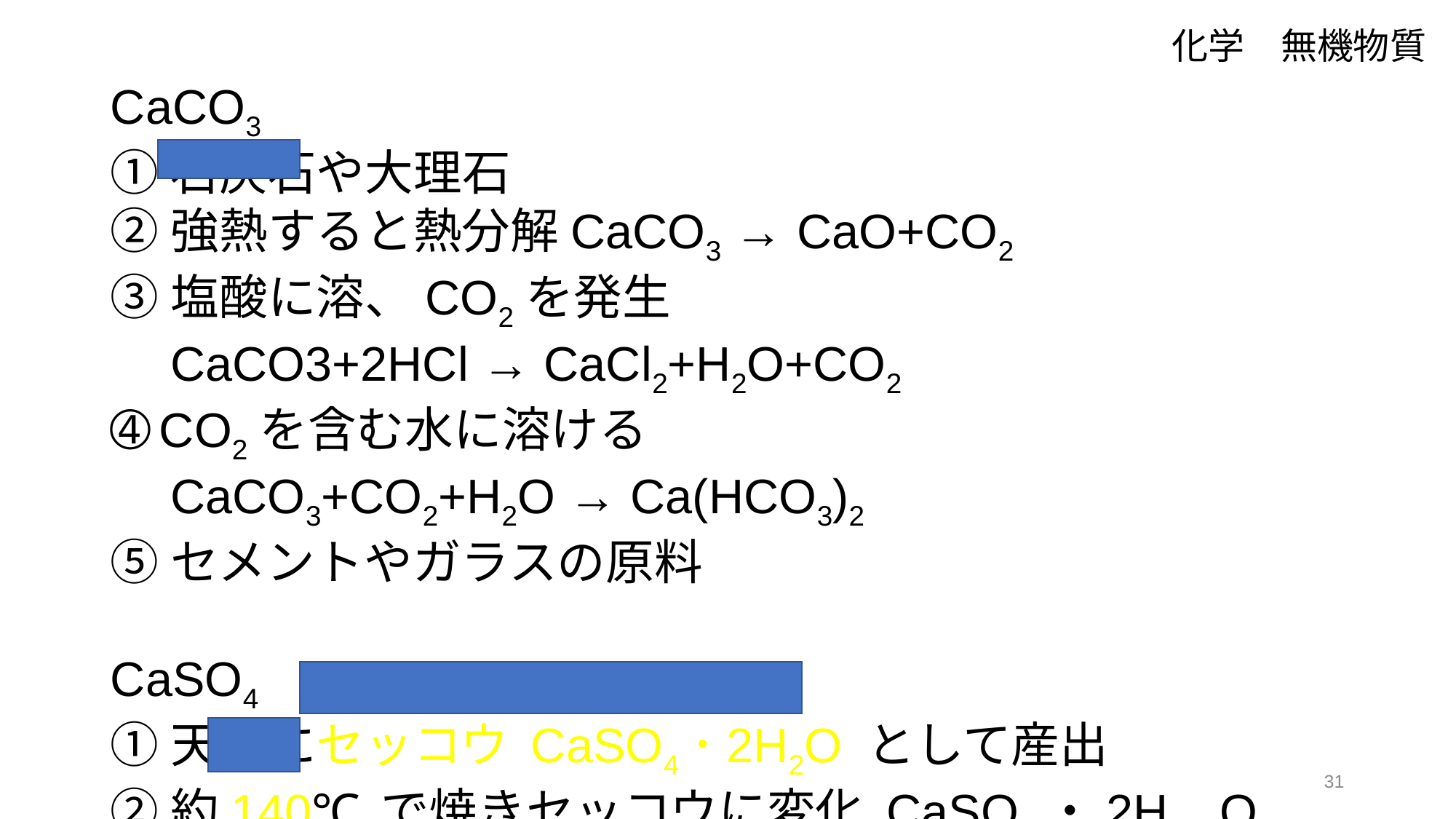

化学　無機物質
CaCO3
①石灰石や大理石
②強熱すると熱分解CaCO3 → CaO+CO2
③塩酸に溶、CO2を発生
　CaCO3+2HCl → CaCl2+H2O+CO2
➃CO2を含む水に溶ける
　CaCO3+CO2+H2O → Ca(HCO3)2
⑤セメントやガラスの原料

CaSO4
①天然にセッコウ CaSO4･2H2O として産出
②約140℃で焼きセッコウに変化 CaSO4・2H２O

31